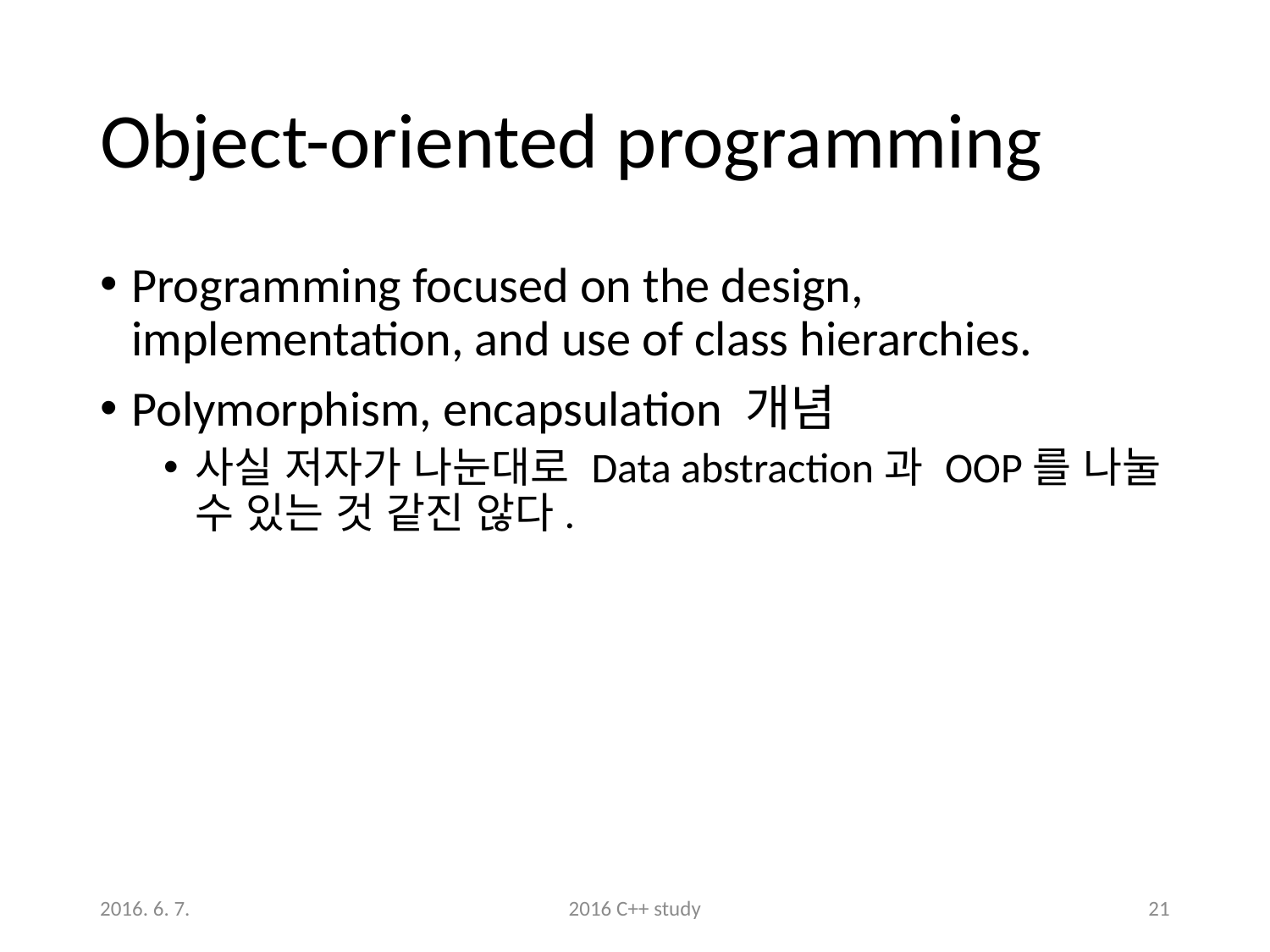

# Object-oriented programming
Programming focused on the design, implementation, and use of class hierarchies.
Polymorphism, encapsulation 개념
사실 저자가 나눈대로 Data abstraction과 OOP를 나눌 수 있는 것 같진 않다.
2016. 6. 7.
2016 C++ study
21